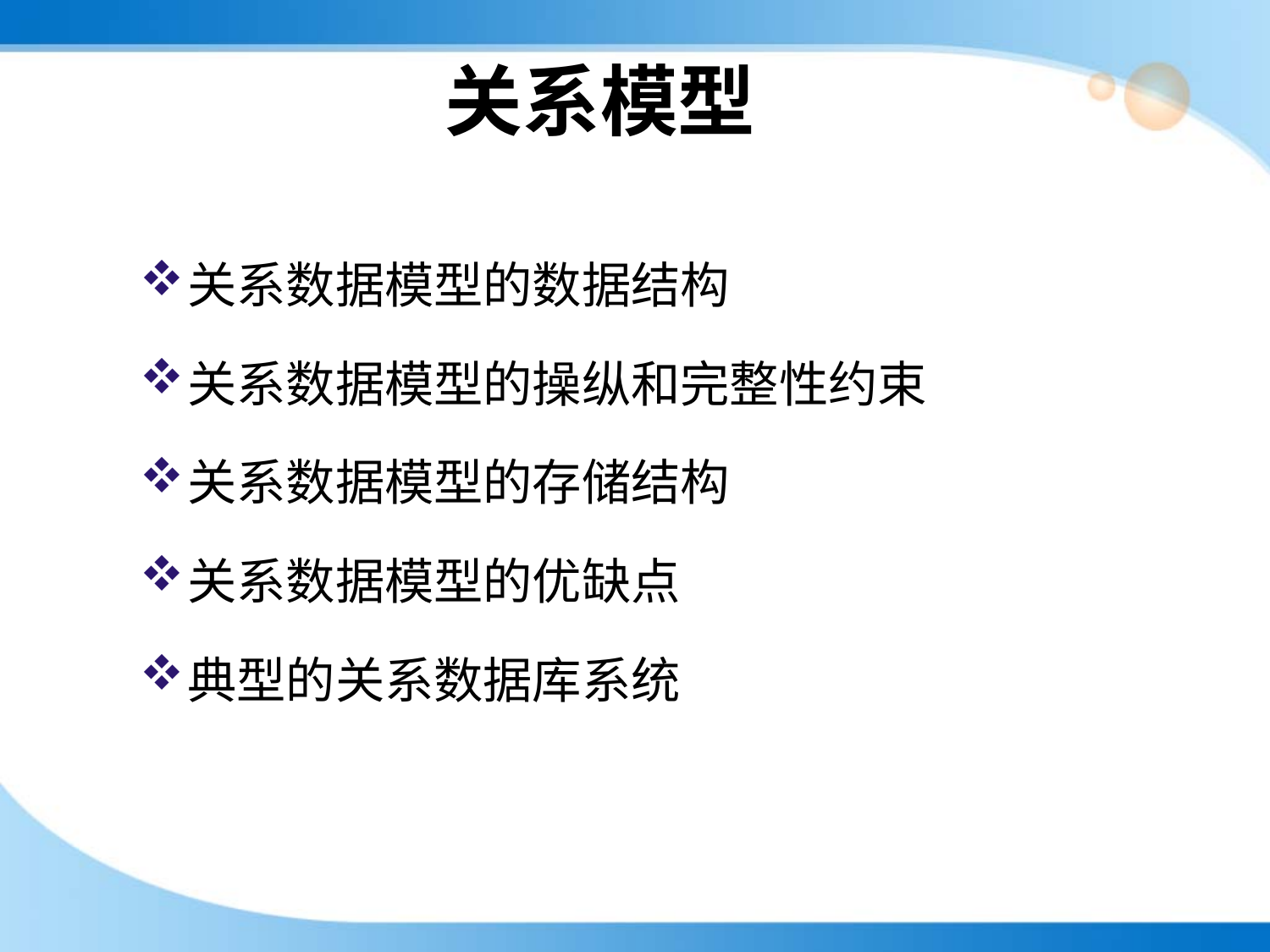

# 关系模型
关系数据模型的数据结构
关系数据模型的操纵和完整性约束
关系数据模型的存储结构
关系数据模型的优缺点
典型的关系数据库系统